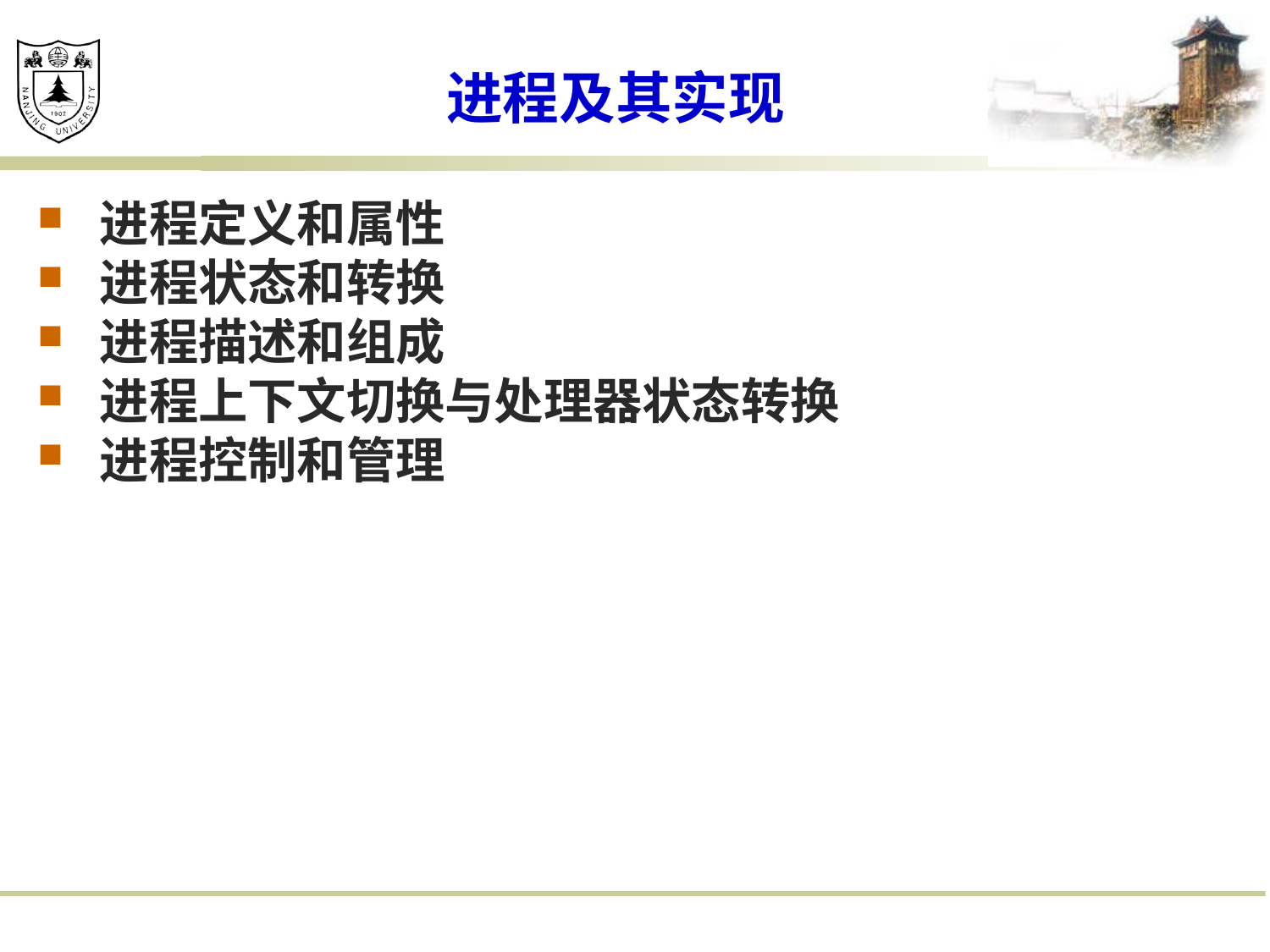

# 进程及其实现
进程定义和属性
进程状态和转换
进程描述和组成
进程上下文切换与处理器状态转换
进程控制和管理

74